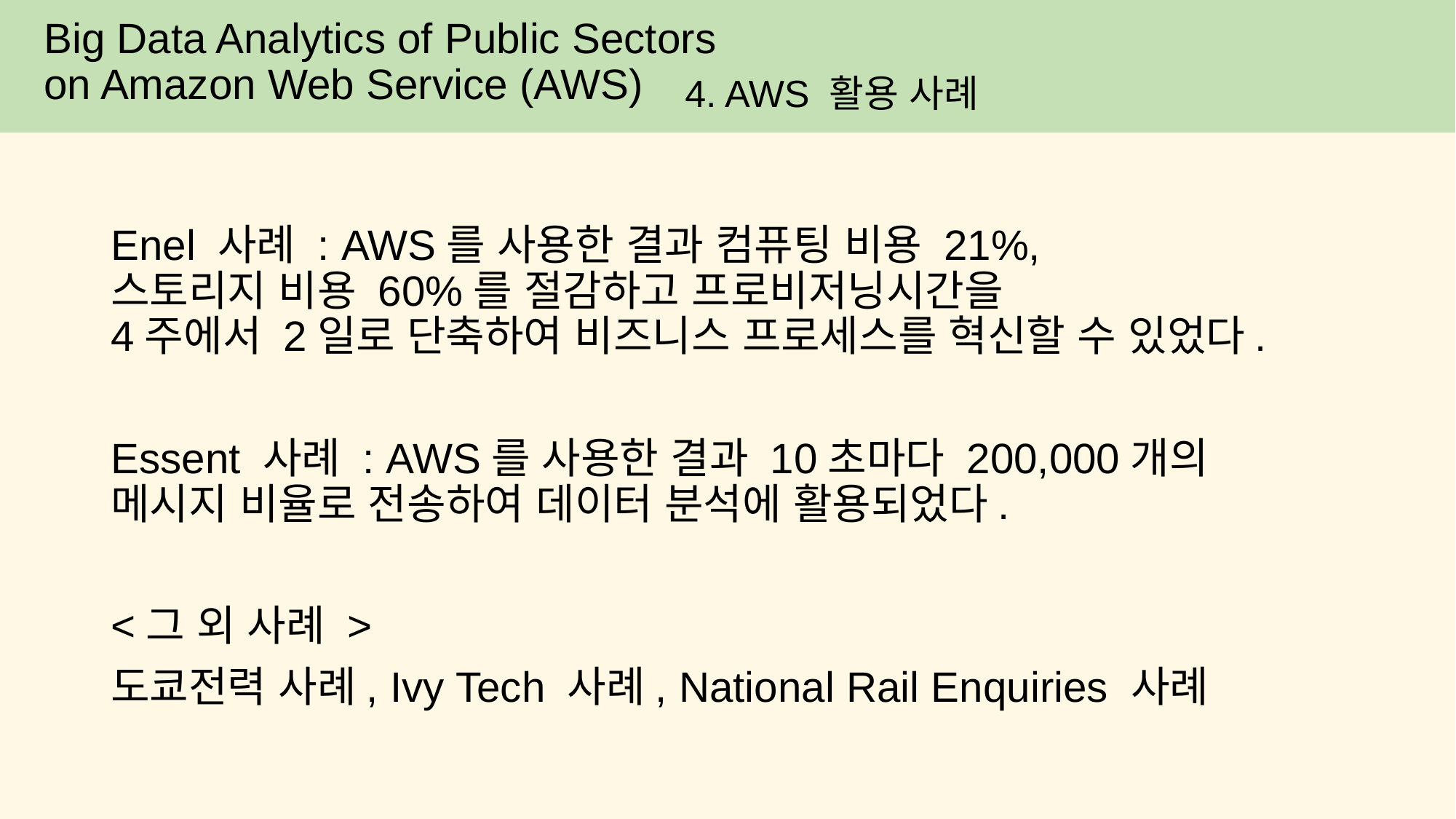

Big Data Analytics of Public Sectors
on Amazon Web Service (AWS)
4. AWS 활용 사례
Enel 사례 : AWS를 사용한 결과 컴퓨팅 비용 21%,
스토리지 비용 60%를 절감하고 프로비저닝시간을
4주에서 2일로 단축하여 비즈니스 프로세스를 혁신할 수 있었다.

Essent 사례 : AWS를 사용한 결과 10초마다 200,000개의
메시지 비율로 전송하여 데이터 분석에 활용되었다.

<그 외 사례 >
도쿄전력 사례, Ivy Tech 사례, National Rail Enquiries 사례